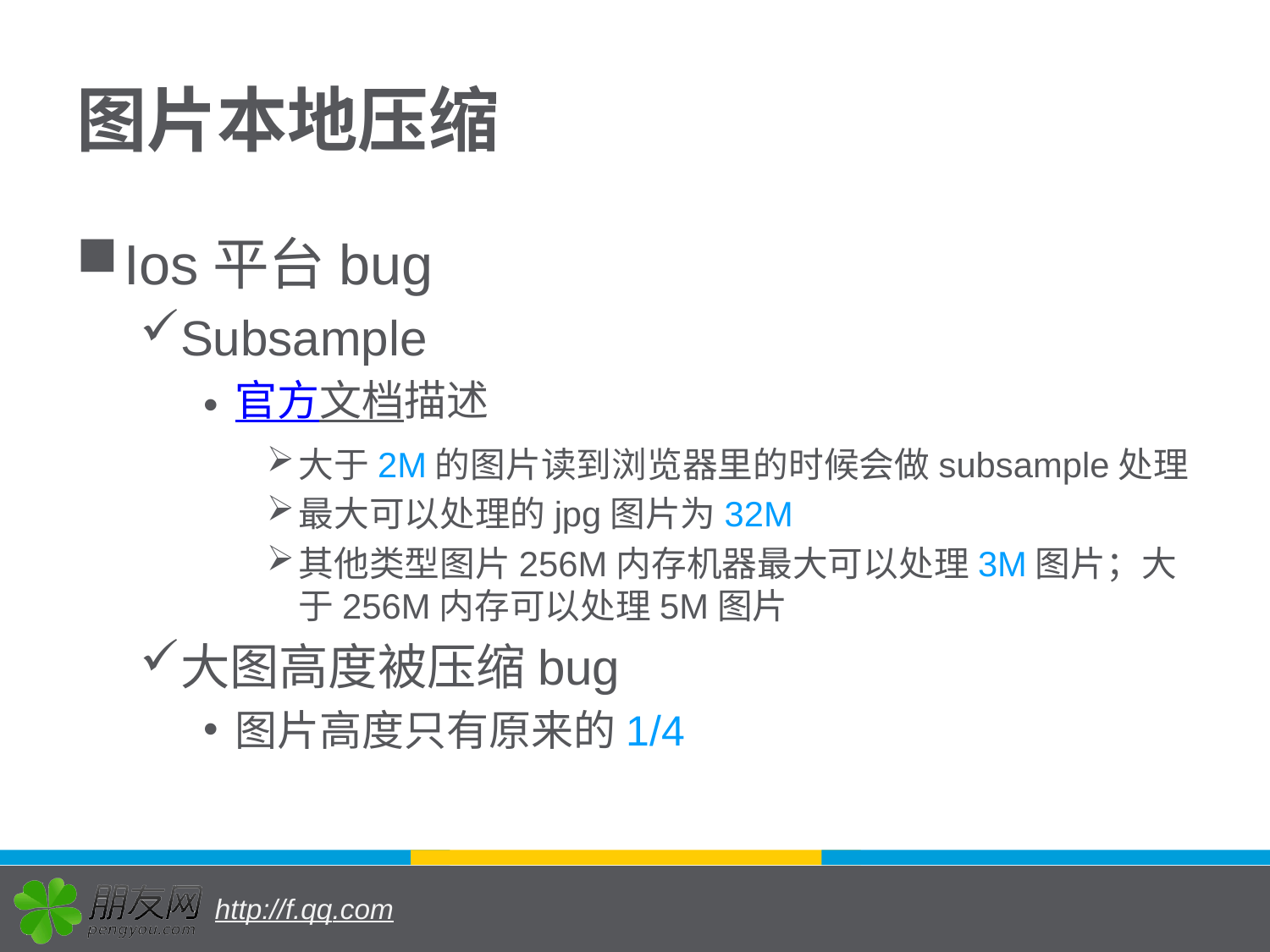

# 图片本地压缩
Ios平台bug
Subsample
官方文档描述
大于2M的图片读到浏览器里的时候会做subsample处理
最大可以处理的jpg图片为32M
其他类型图片256M内存机器最大可以处理3M图片；大于256M内存可以处理5M图片
大图高度被压缩bug
图片高度只有原来的1/4